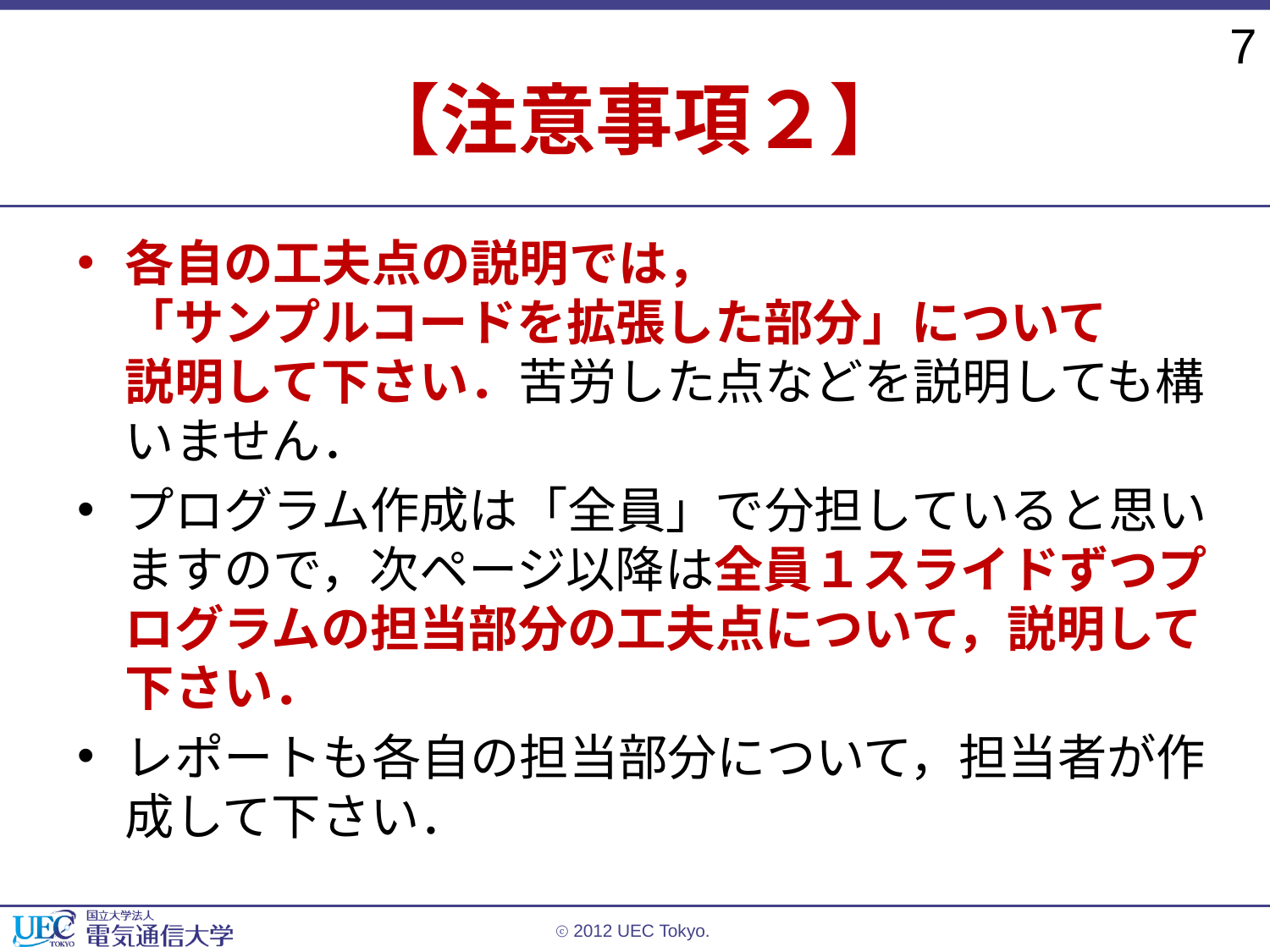

# 【注意事項２】
各自の工夫点の説明では，
「サンプルコードを拡張した部分」について
説明して下さい．苦労した点などを説明しても構いません．
プログラム作成は「全員」で分担していると思いますので，次ページ以降は全員１スライドずつプログラムの担当部分の工夫点について，説明して下さい．
レポートも各自の担当部分について，担当者が作成して下さい．